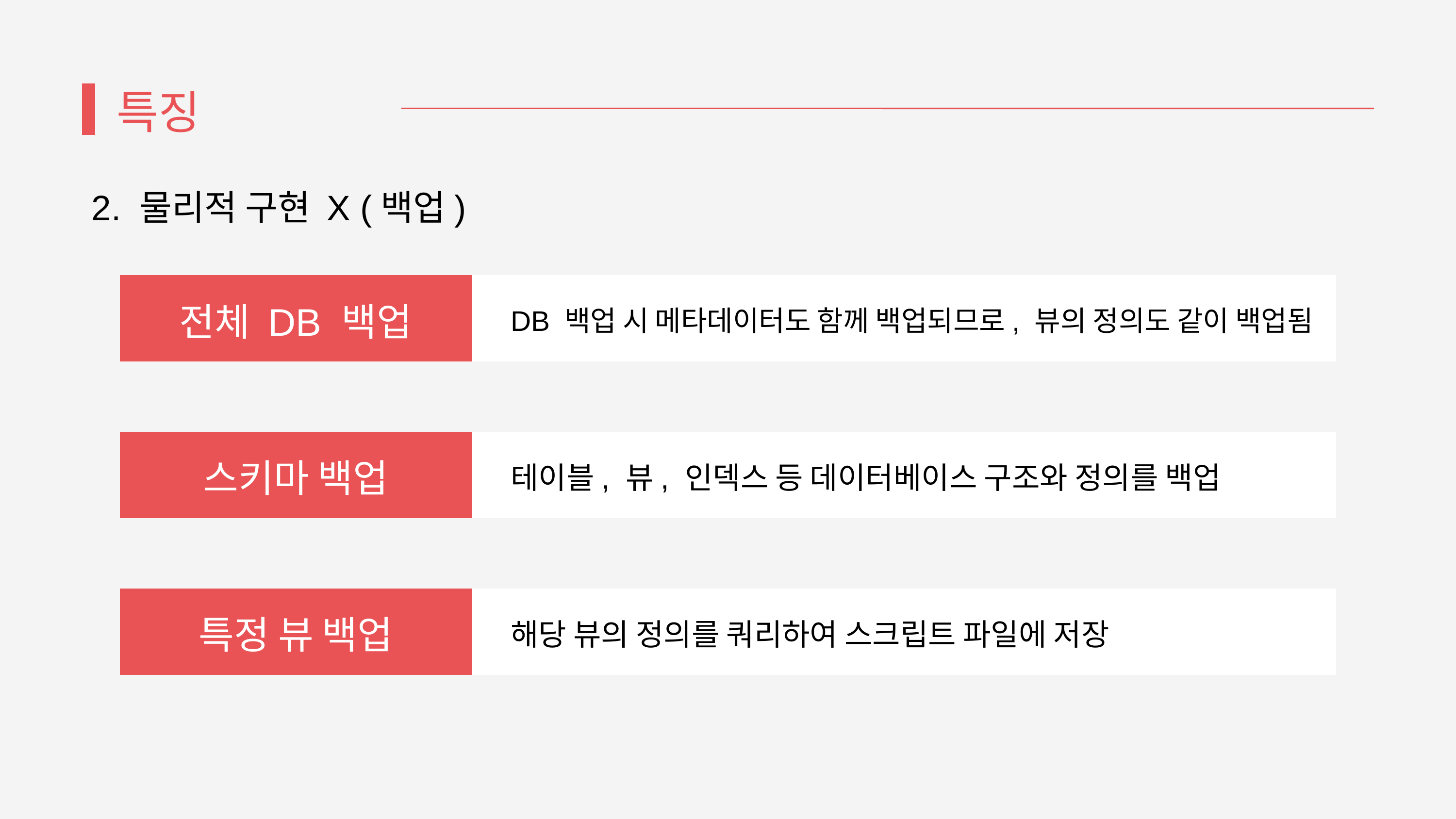

특징

 2. 물리적 구현 X (백업)

전체 DB 백업
DB 백업 시 메타데이터도 함께 백업되므로, 뷰의 정의도 같이 백업됨

스키마 백업
테이블, 뷰, 인덱스 등 데이터베이스 구조와 정의를 백업

특정 뷰 백업
해당 뷰의 정의를 쿼리하여 스크립트 파일에 저장